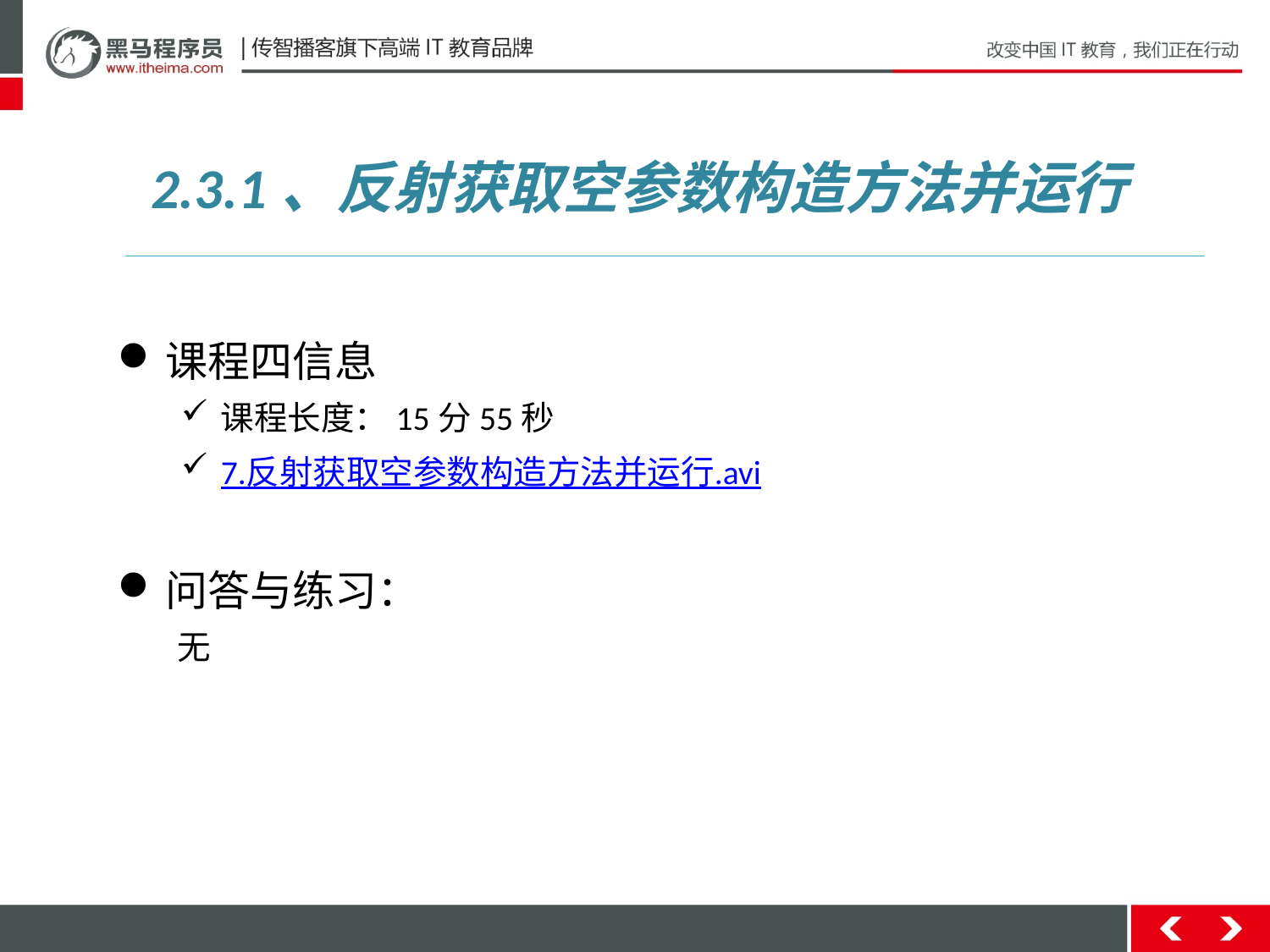

2.3.1、反射获取空参数构造方法并运行

课程四信息
课程长度：15分55秒
7.反射获取空参数构造方法并运行.avi

问答与练习：
       无